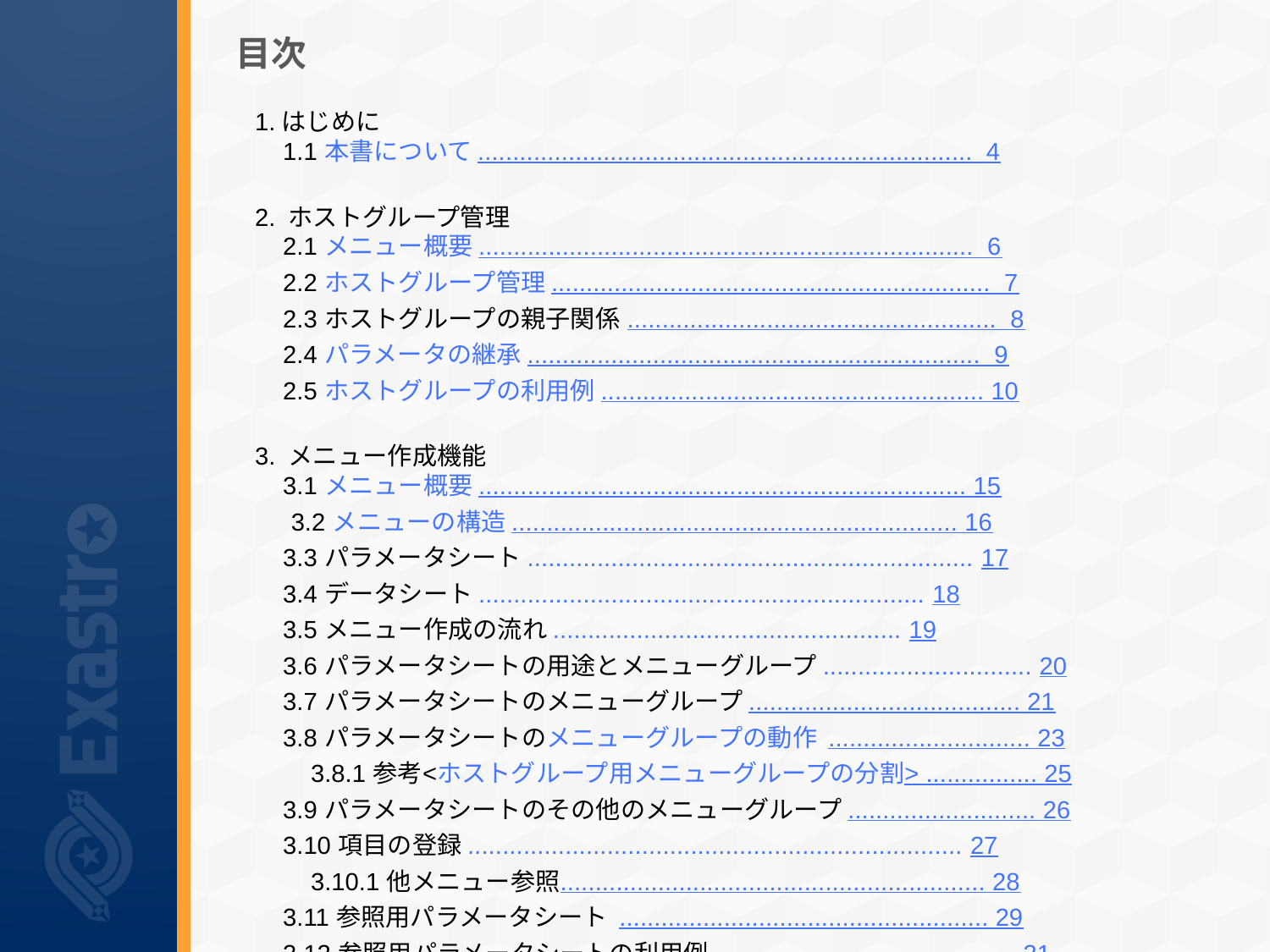

# 目次
1.はじめに
    1.1 本書について 	.......................................................................  4

2. ホストグループ管理
    2.1 メニュー概要 	.......................................................................  6
    2.2 ホストグループ管理 	...............................................................  7
    2.3 ホストグループの親子関係	 .....................................................  8
    2.4 パラメータの継承 	.................................................................  9
    2.5 ホストグループの利用例 	....................................................... 10

3. メニュー作成機能
    3.1 メニュー概要 	...................................................................... 15
　 3.2 メニューの構造 	................................................................ 16
    3.3 パラメータシート 	................................................................ 17
    3.4 データシート 	................................................................ 18
    3.5 メニュー作成の流れ 	.................................................. 19
    3.6 パラメータシートの用途とメニューグループ 	.............................. 20
    3.7 パラメータシートのメニューグループ 	....................................... 21
    3.8 パラメータシートのメニューグループの動作  	............................. 23
        3.8.1 参考<ホストグループ用メニューグループの分割> 	................ 25
    3.9 パラメータシートのその他のメニューグループ 	........................... 26
    3.10 項目の登録 	....................................................................... 27
        3.10.1 他メニュー参照	............................................................. 28
    3.11 参照用パラメータシート  	..................................................... 29
    3.12 参照用パラメータシートの利用例.	........................................... 31